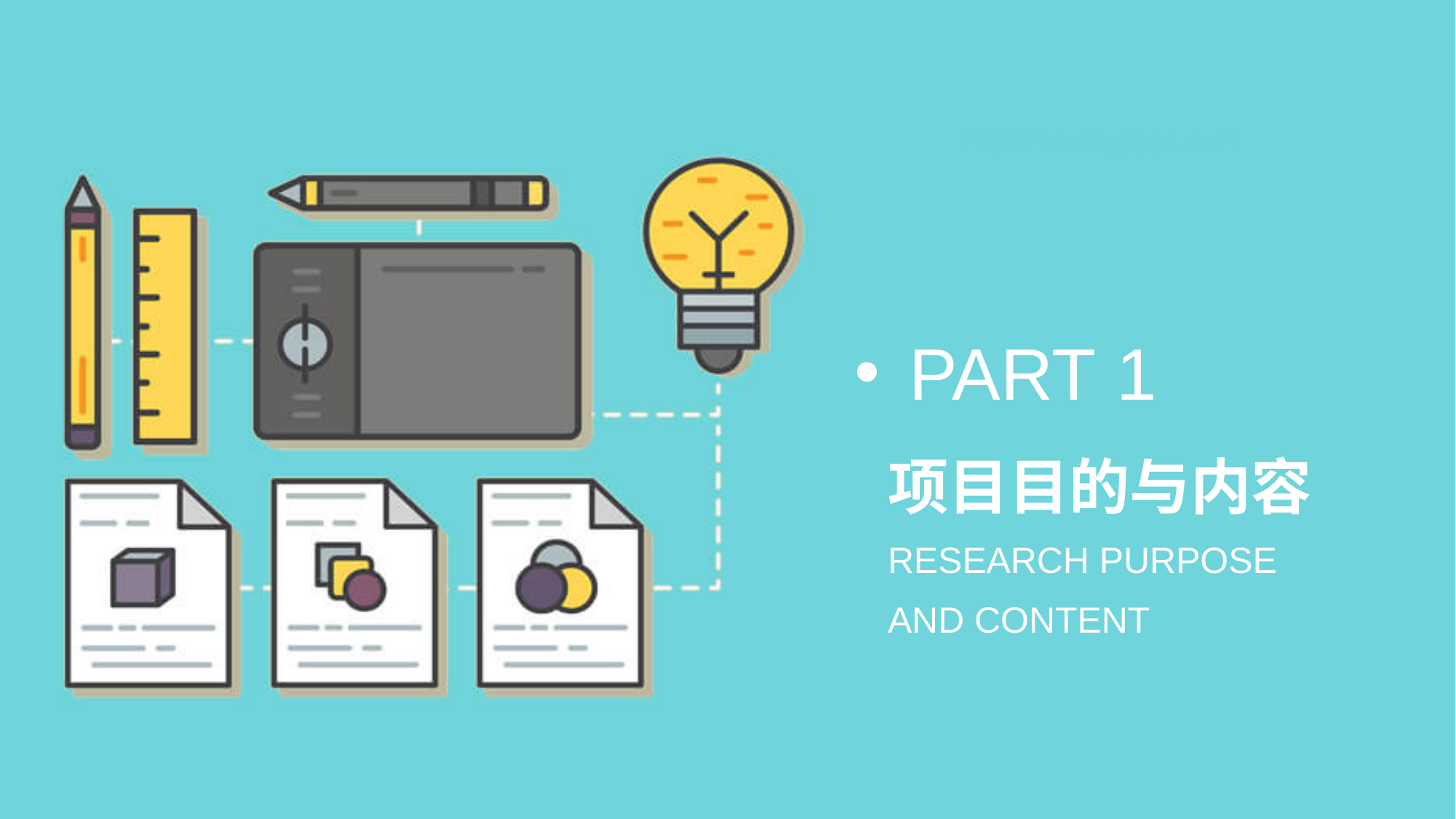

https://www.ypppt.com/
PART 1
项目目的与内容
RESEARCH PURPOSE
AND CONTENT